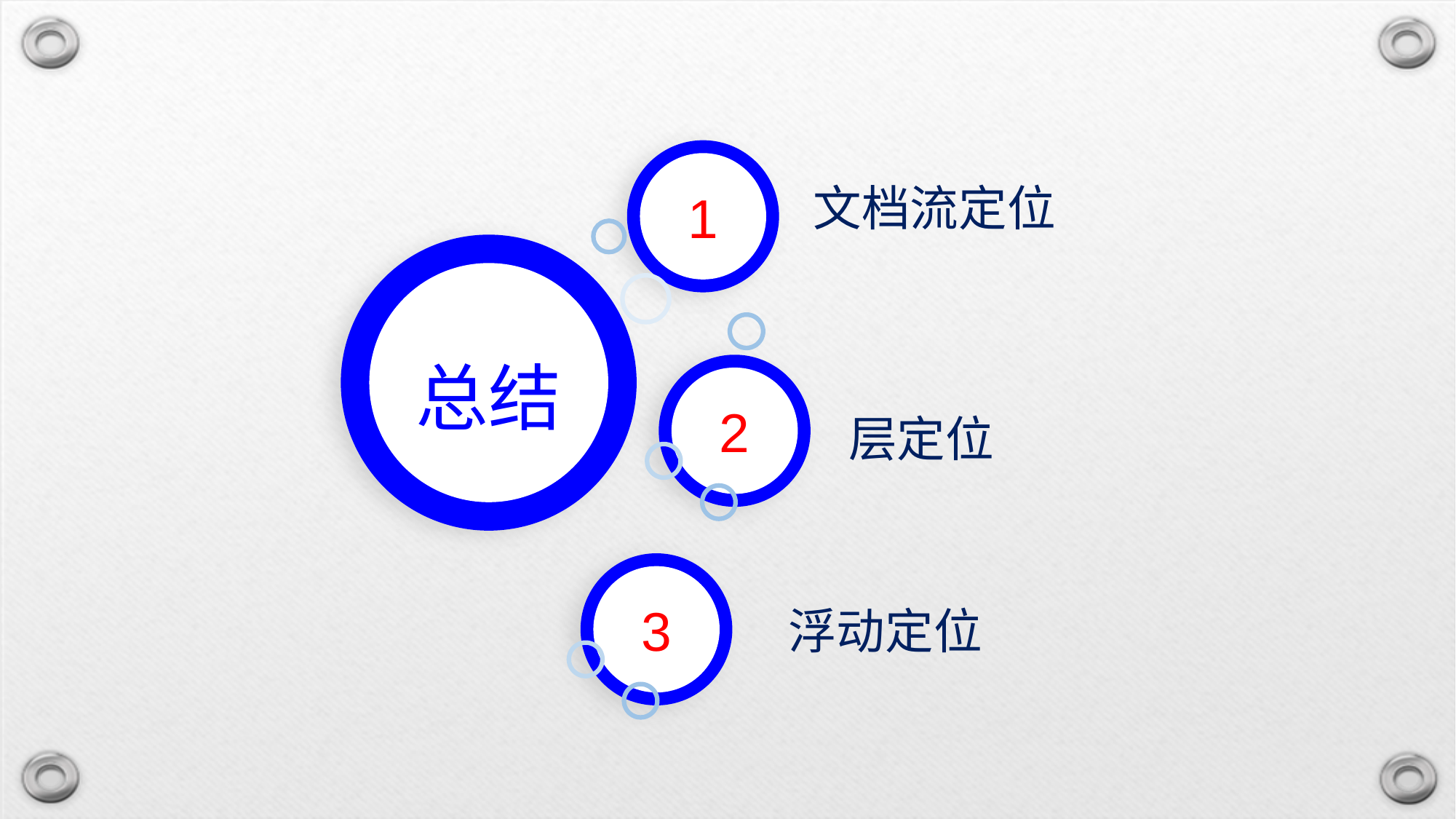

文档流定位
1

总结

2
层定位

3
浮动定位